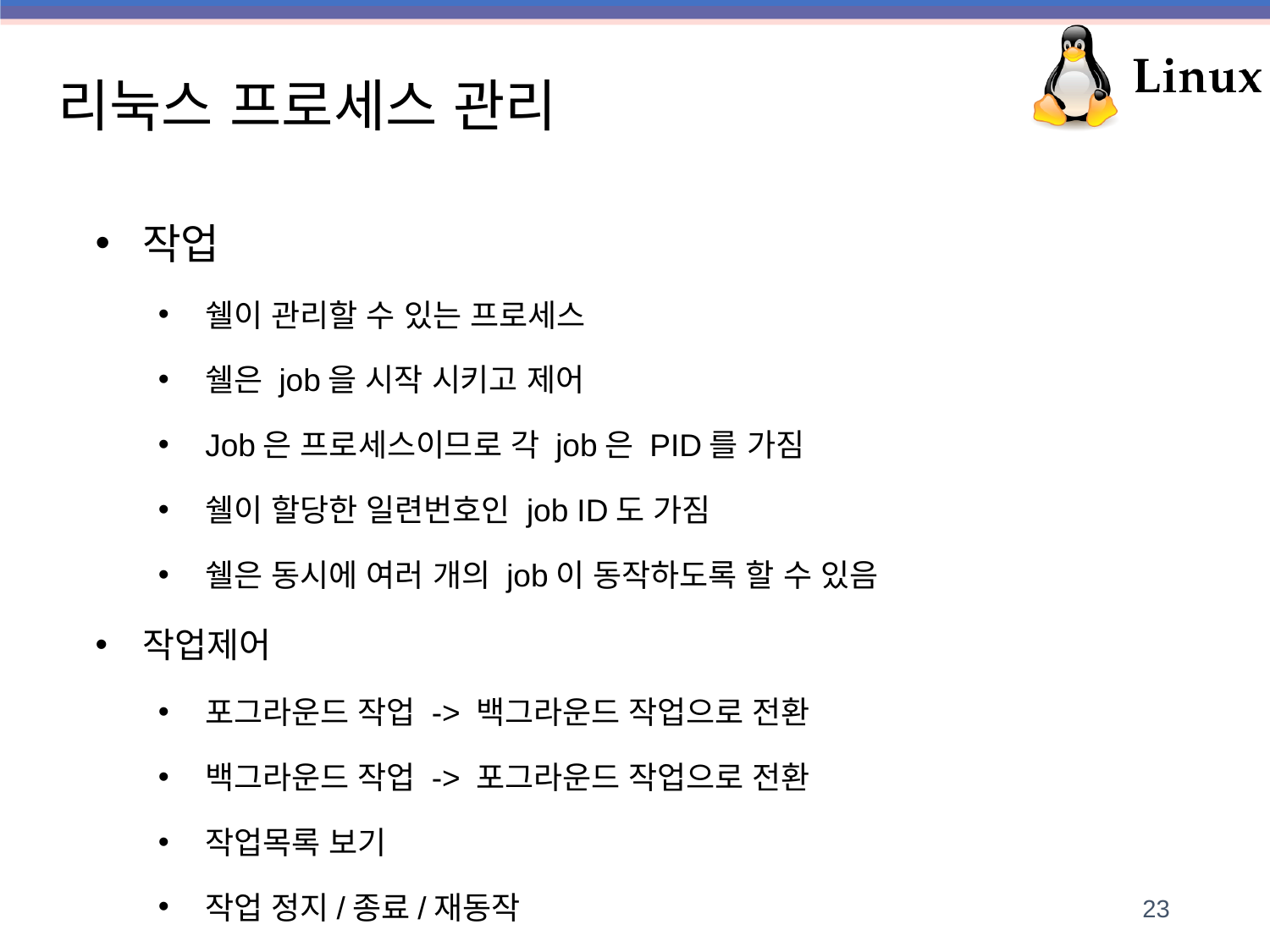

# 리눅스 프로세스 관리
작업
쉘이 관리할 수 있는 프로세스
쉘은 job을 시작 시키고 제어
Job은 프로세스이므로 각 job은 PID를 가짐
쉘이 할당한 일련번호인 job ID도 가짐
쉘은 동시에 여러 개의 job이 동작하도록 할 수 있음
작업제어
포그라운드 작업 -> 백그라운드 작업으로 전환
백그라운드 작업 -> 포그라운드 작업으로 전환
작업목록 보기
작업 정지/종료/재동작

23